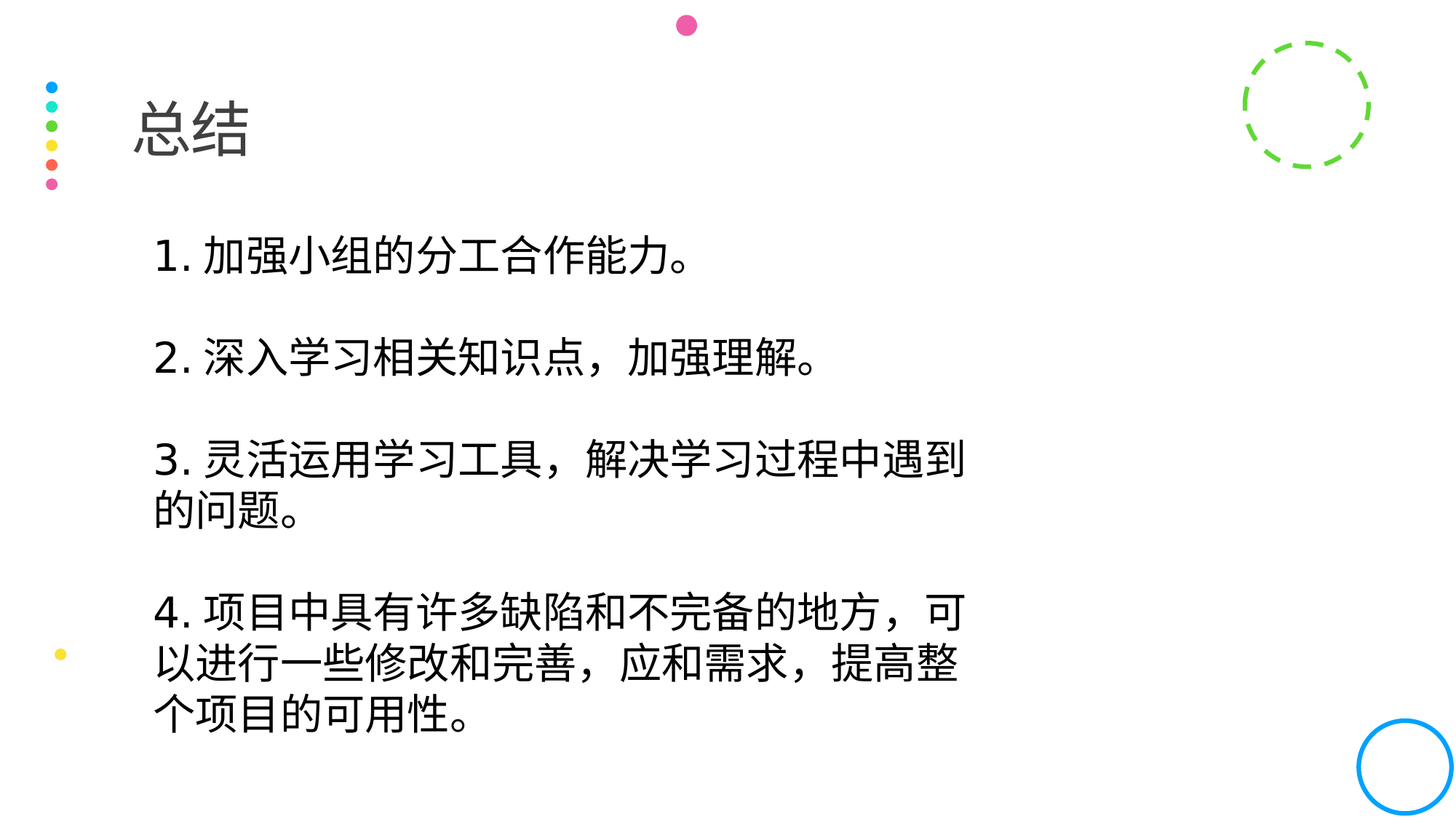

# 总结
1.加强小组的分工合作能力。

2.深入学习相关知识点，加强理解。

3.灵活运用学习工具，解决学习过程中遇到的问题。

4.项目中具有许多缺陷和不完备的地方，可以进行一些修改和完善，应和需求，提高整个项目的可用性。